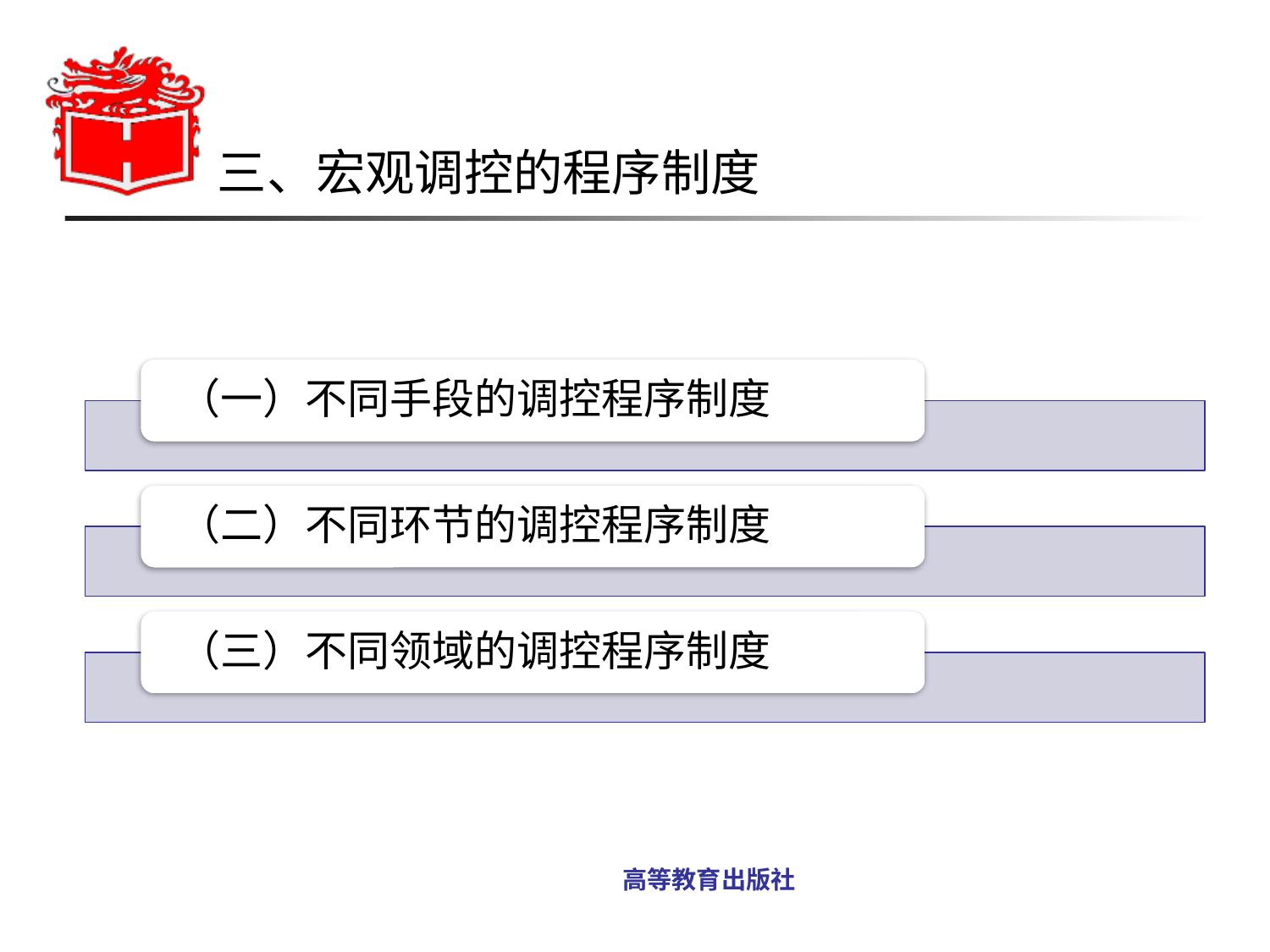

三、宏观调控的程序制度
（一）不同手段的调控程序制度
（二）不同环节的调控程序制度
（三）不同领域的调控程序制度

高等教育出版社